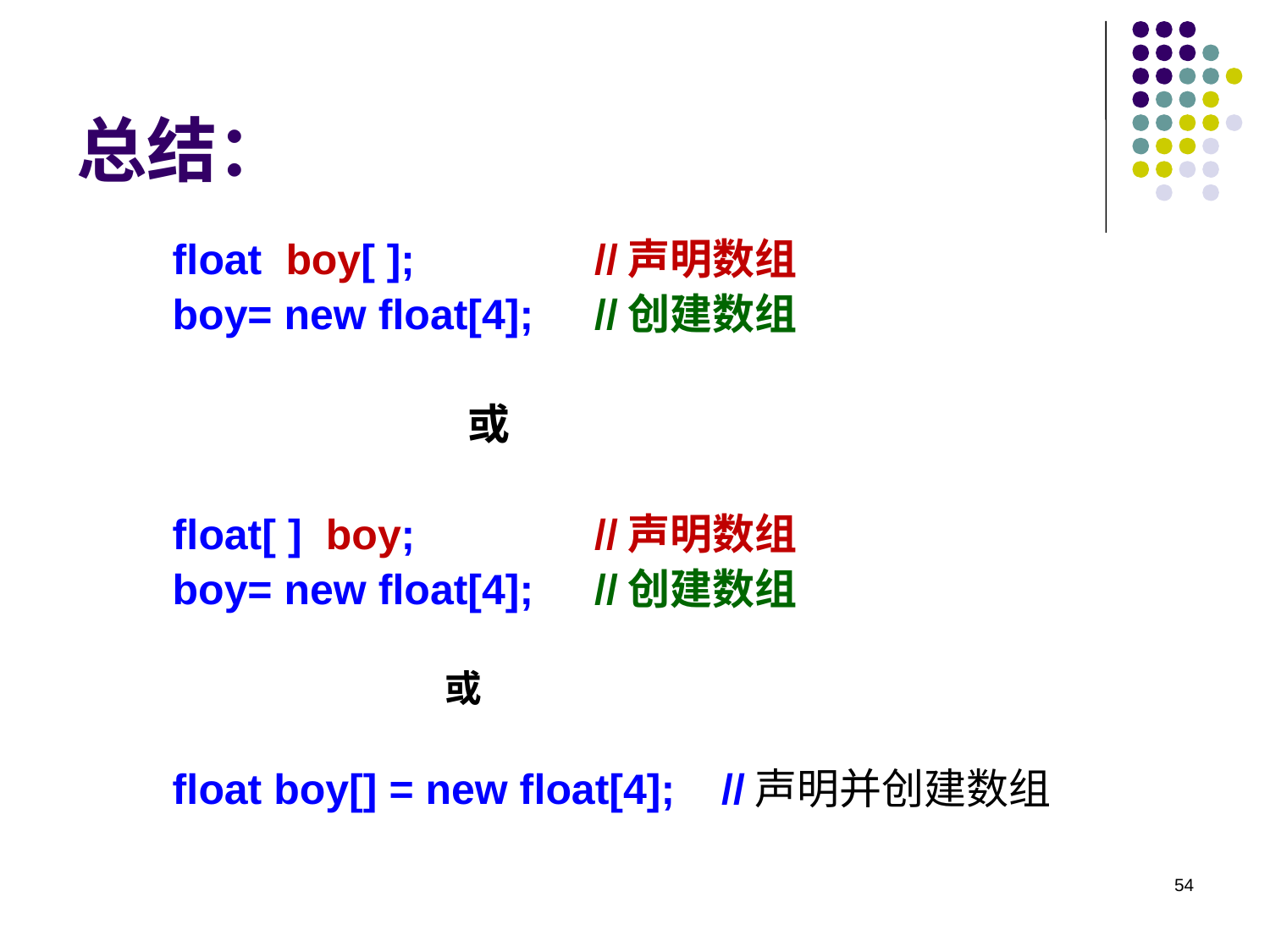

# 总结：
float  boy[ ];  		//声明数组
boy= new float[4]; 	//创建数组

			或

float[ ]  boy;  		//声明数组
boy= new float[4]; 	//创建数组

或

float boy[] = new float[4];	//声明并创建数组

54